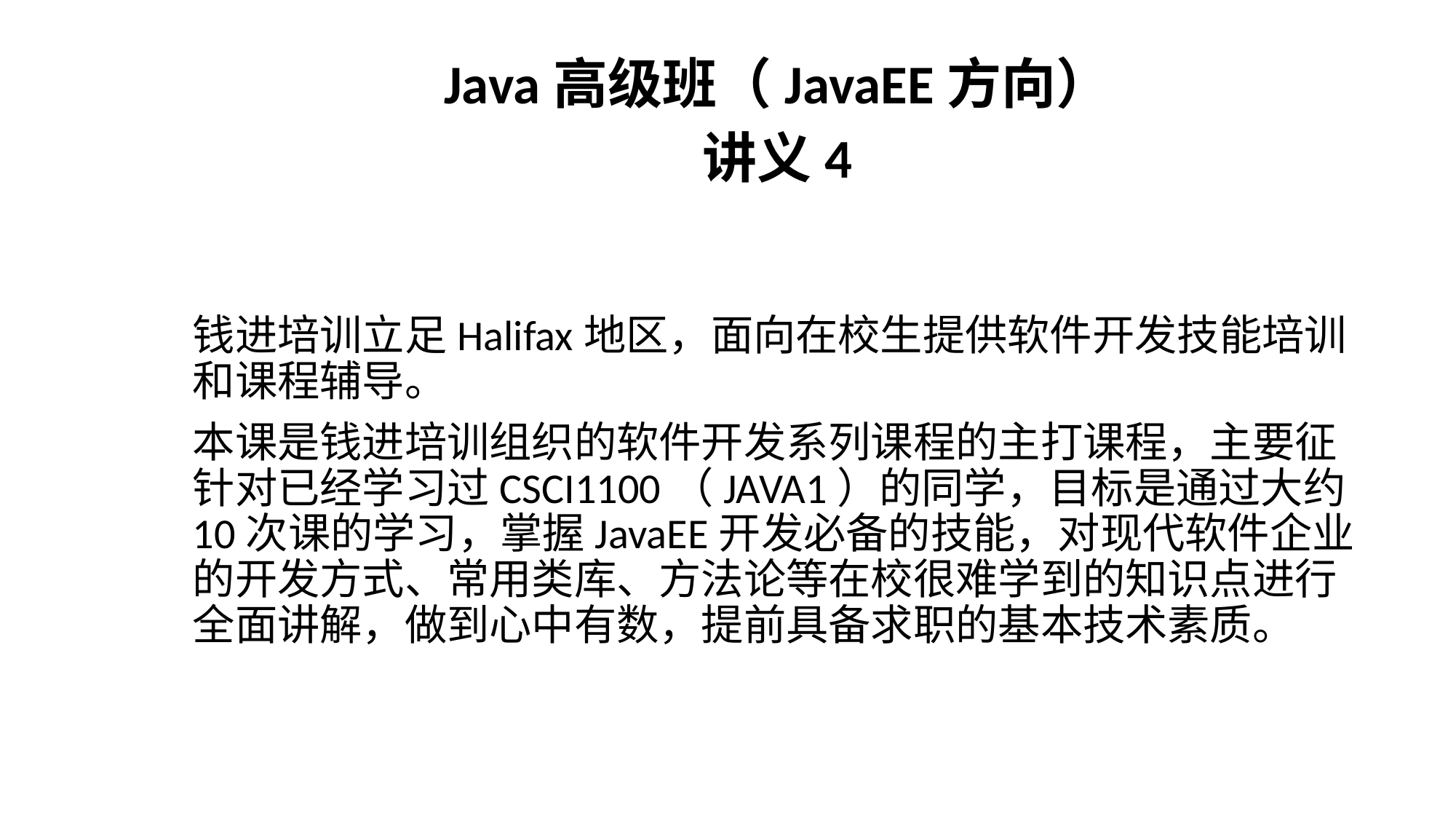

Java高级班（JavaEE方向）
讲义4

钱进培训立足Halifax地区，面向在校生提供软件开发技能培训和课程辅导。
本课是钱进培训组织的软件开发系列课程的主打课程，主要征针对已经学习过CSCI1100（JAVA1）的同学，目标是通过大约10次课的学习，掌握JavaEE开发必备的技能，对现代软件企业的开发方式、常用类库、方法论等在校很难学到的知识点进行全面讲解，做到心中有数，提前具备求职的基本技术素质。